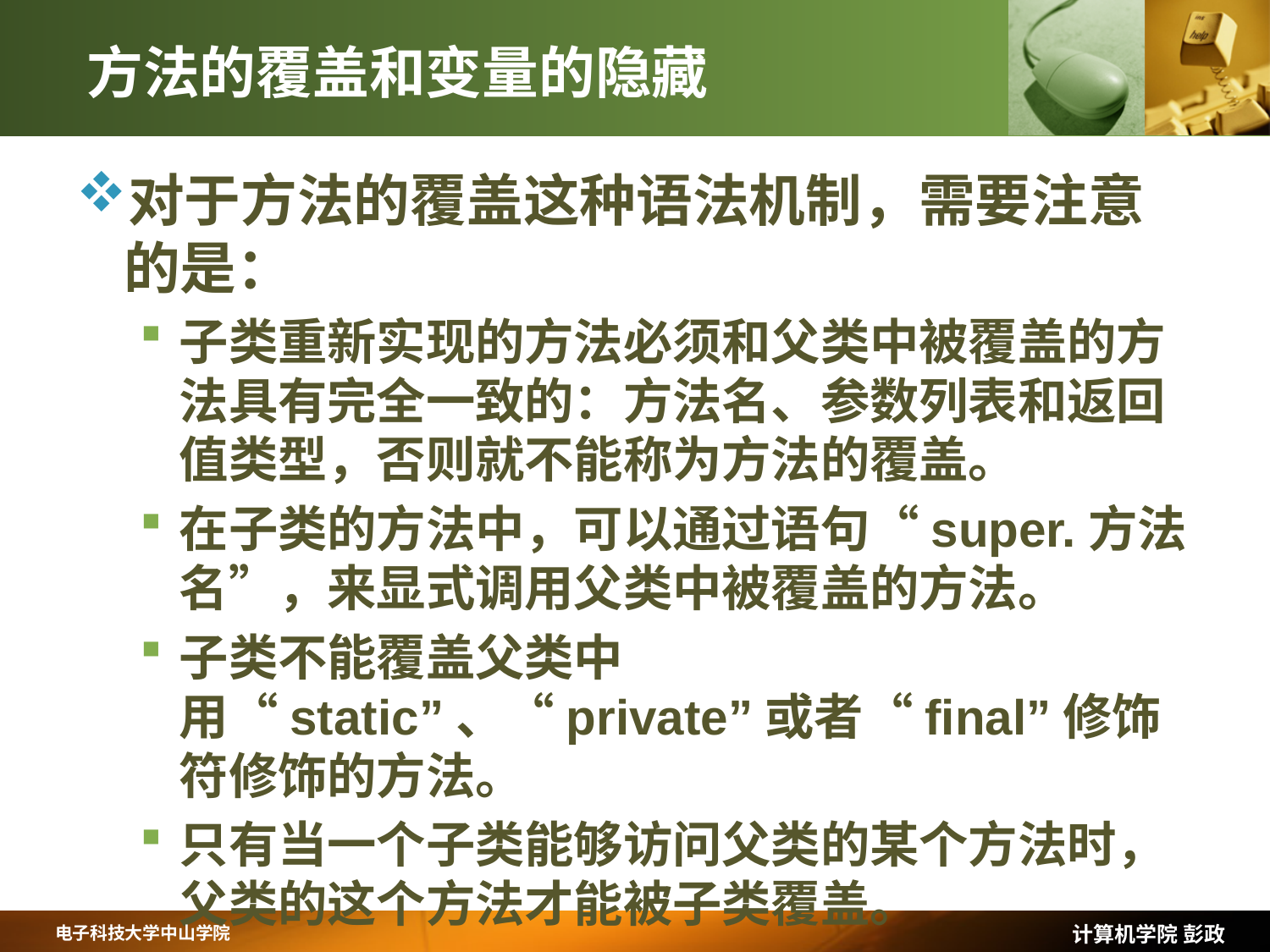

# 方法的覆盖和变量的隐藏
对于方法的覆盖这种语法机制，需要注意的是：
子类重新实现的方法必须和父类中被覆盖的方法具有完全一致的：方法名、参数列表和返回值类型，否则就不能称为方法的覆盖。
在子类的方法中，可以通过语句“super.方法名”，来显式调用父类中被覆盖的方法。
子类不能覆盖父类中用“static”、“private”或者“final”修饰符修饰的方法。
只有当一个子类能够访问父类的某个方法时，父类的这个方法才能被子类覆盖。
计算机学院 彭政
电子科技大学中山学院